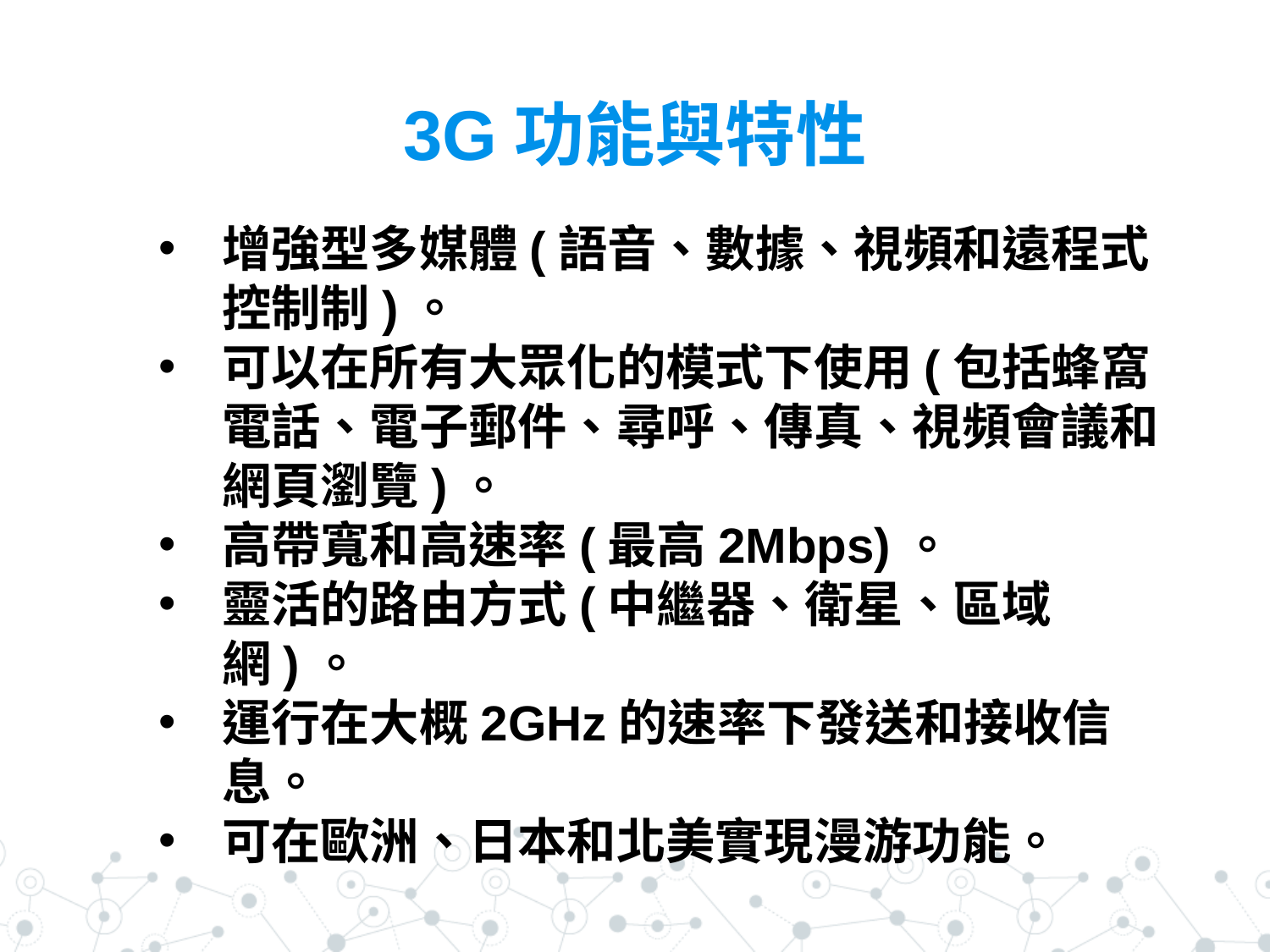

# 3G功能與特性
增強型多媒體(語音、數據、視頻和遠程式控制制)。
可以在所有大眾化的模式下使用(包括蜂窩電話、電子郵件、尋呼、傳真、視頻會議和網頁瀏覽)。
高帶寬和高速率(最高2Mbps)。
靈活的路由方式(中繼器、衛星、區域網)。
運行在大概2GHz的速率下發送和接收信息。
可在歐洲、日本和北美實現漫游功能。